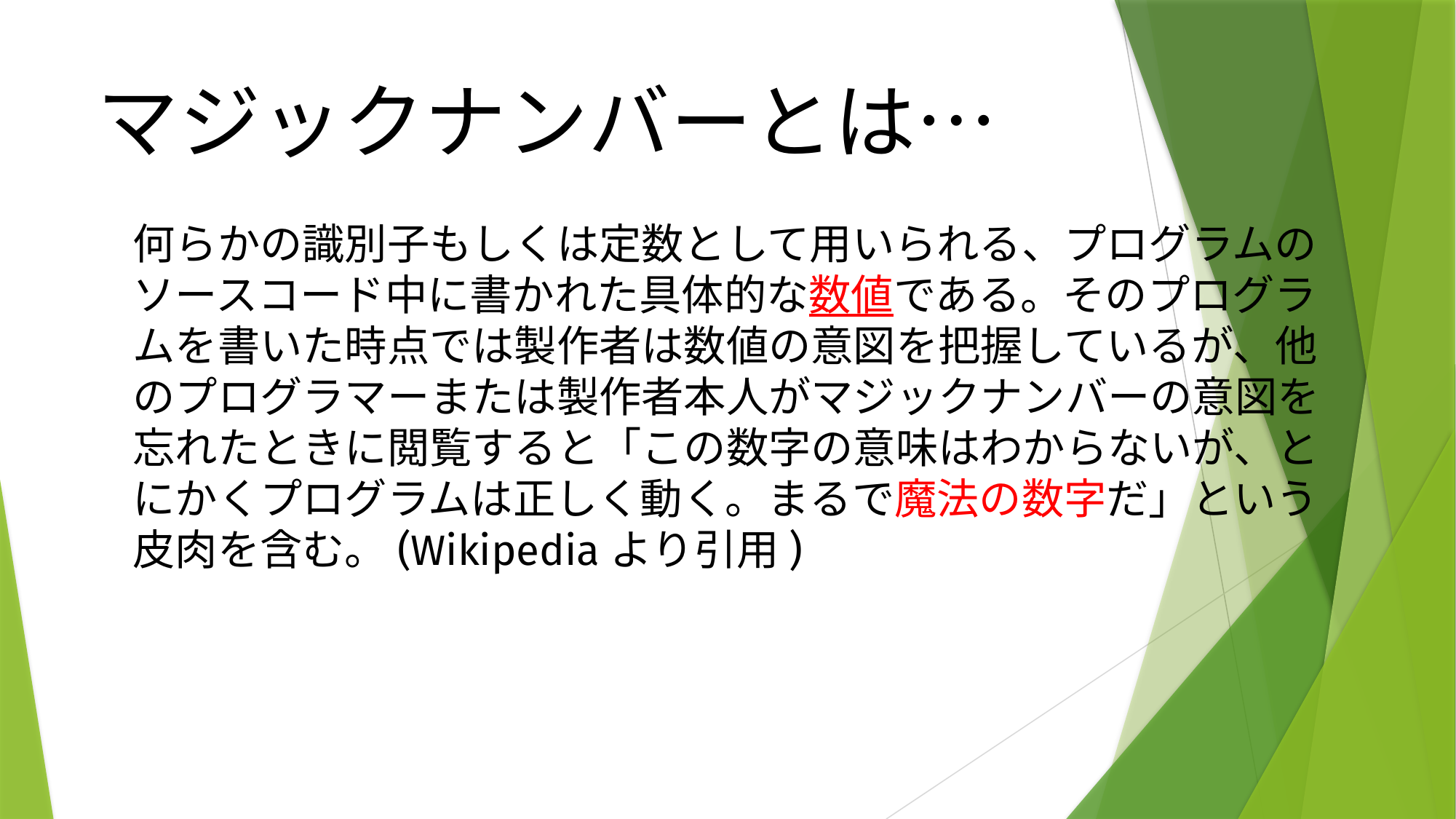

マジックナンバーとは…
何らかの識別子もしくは定数として用いられる、プログラムのソースコード中に書かれた具体的な数値である。そのプログラムを書いた時点では製作者は数値の意図を把握しているが、他のプログラマーまたは製作者本人がマジックナンバーの意図を忘れたときに閲覧すると「この数字の意味はわからないが、とにかくプログラムは正しく動く。まるで魔法の数字だ」という皮肉を含む。(Wikipediaより引用)